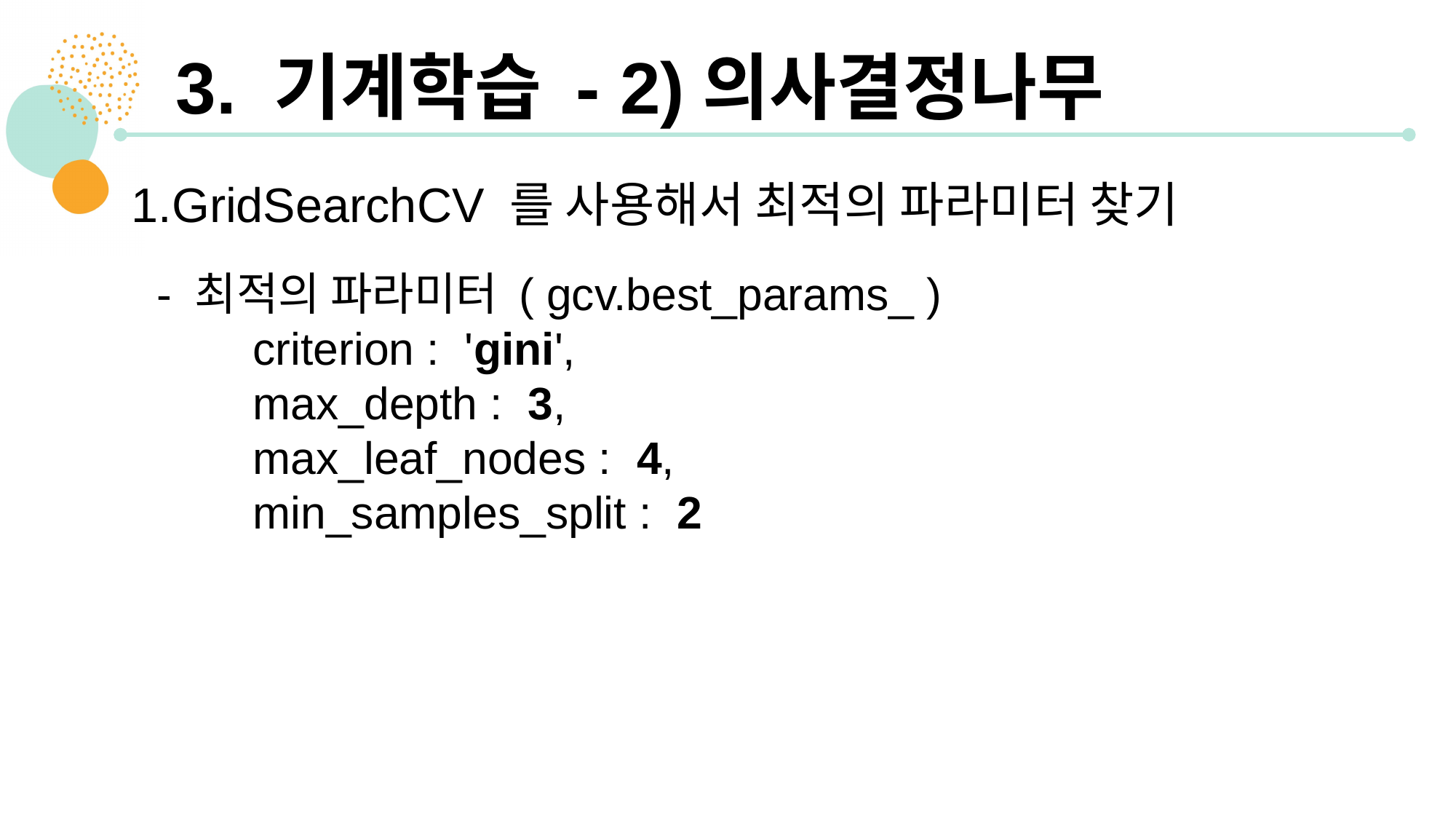

3. 기계학습 - 2)의사결정나무
1.GridSearchCV 를 사용해서 최적의 파라미터 찾기

  - 최적의 파라미터 ( gcv.best_params_ )
  	 criterion :  'gini',
  	 max_depth :  3,
  	 max_leaf_nodes :  4,
  	 min_samples_split :  2